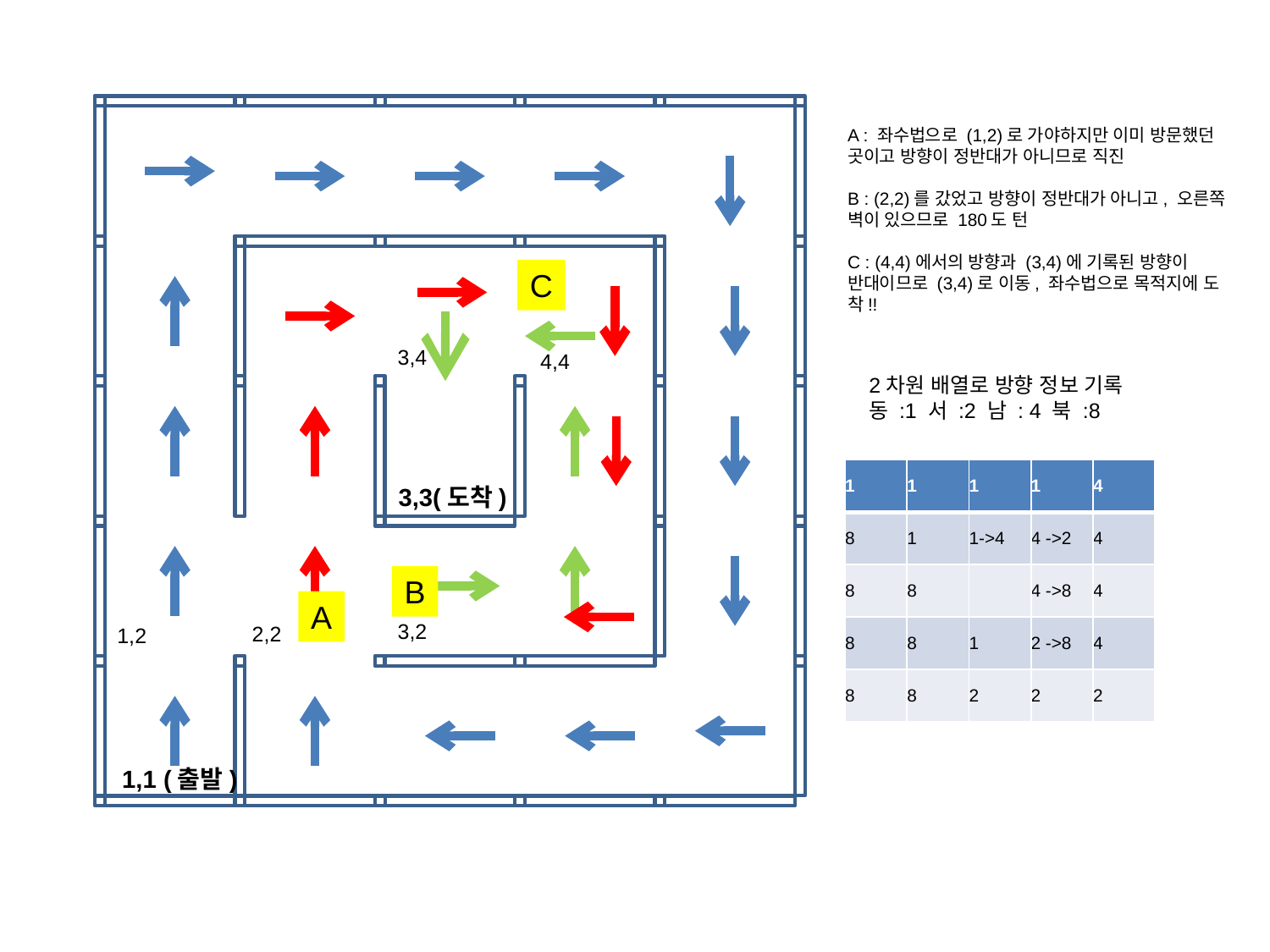

A : 좌수법으로 (1,2)로 가야하지만 이미 방문했던 곳이고 방향이 정반대가 아니므로 직진

B : (2,2)를 갔었고 방향이 정반대가 아니고, 오른쪽 벽이 있으므로 180도 턴

C : (4,4)에서의 방향과 (3,4)에 기록된 방향이 반대이므로 (3,4)로 이동, 좌수법으로 목적지에 도착!!

C
3,4
4,4
2차원 배열로 방향 정보 기록
동 :1 서 :2 남 : 4 북 :8

| 1 | 1 | 1 | 1 | 4 |
| --- | --- | --- | --- | --- |
| 8 | 1 | 1->4 | 4 ->2 | 4 |
| 8 | 8 |  | 4 ->8 | 4 |
| 8 | 8 | 1 | 2 ->8 | 4 |
| 8 | 8 | 2 | 2 | 2 |
3,3(도착)

B
A
3,2
2,2
1,2

1,1 (출발)